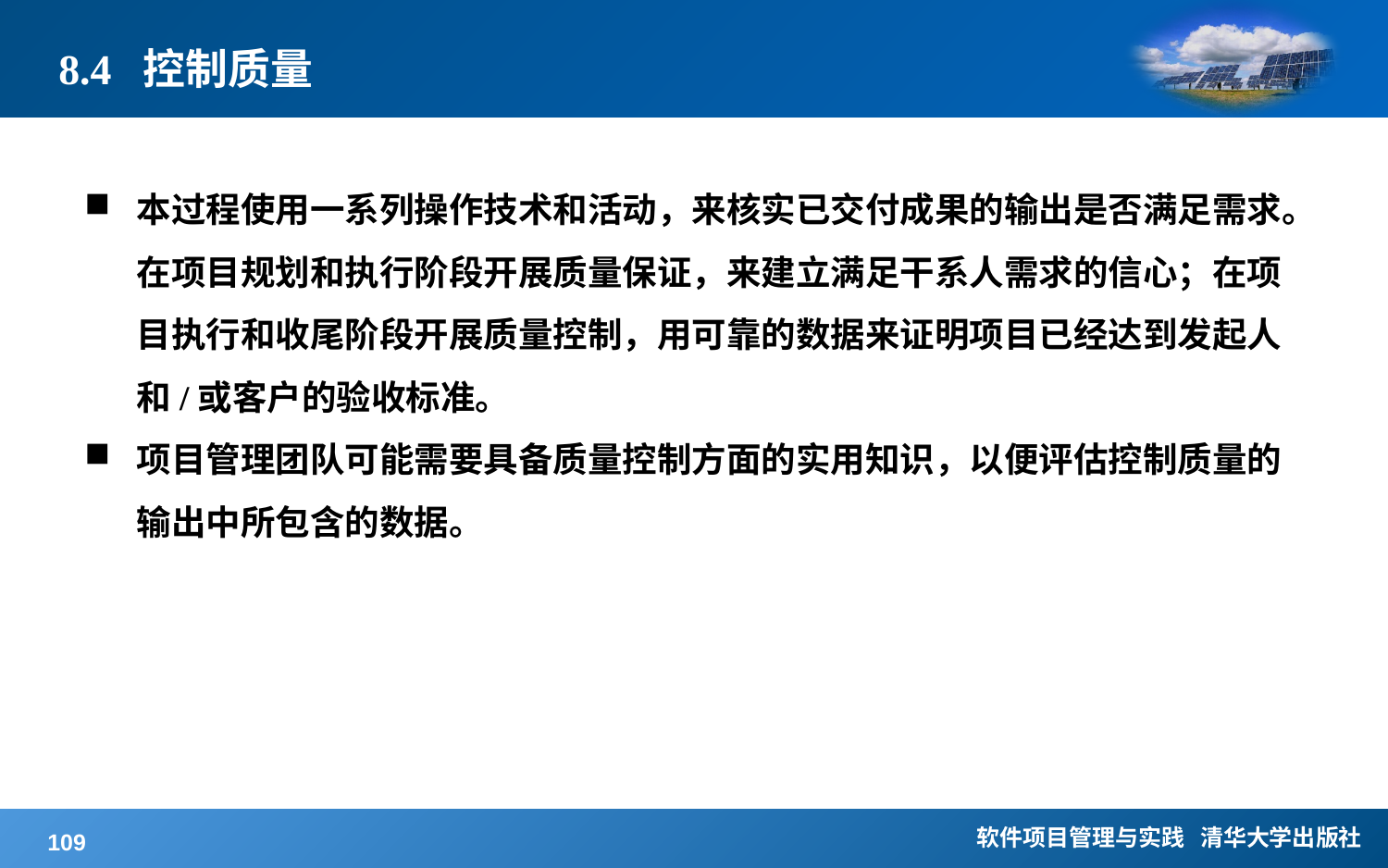

# 8.4  控制质量
本过程使用一系列操作技术和活动，来核实已交付成果的输出是否满足需求。在项目规划和执行阶段开展质量保证，来建立满足干系人需求的信心；在项目执行和收尾阶段开展质量控制，用可靠的数据来证明项目已经达到发起人和/或客户的验收标准。
项目管理团队可能需要具备质量控制方面的实用知识，以便评估控制质量的输出中所包含的数据。